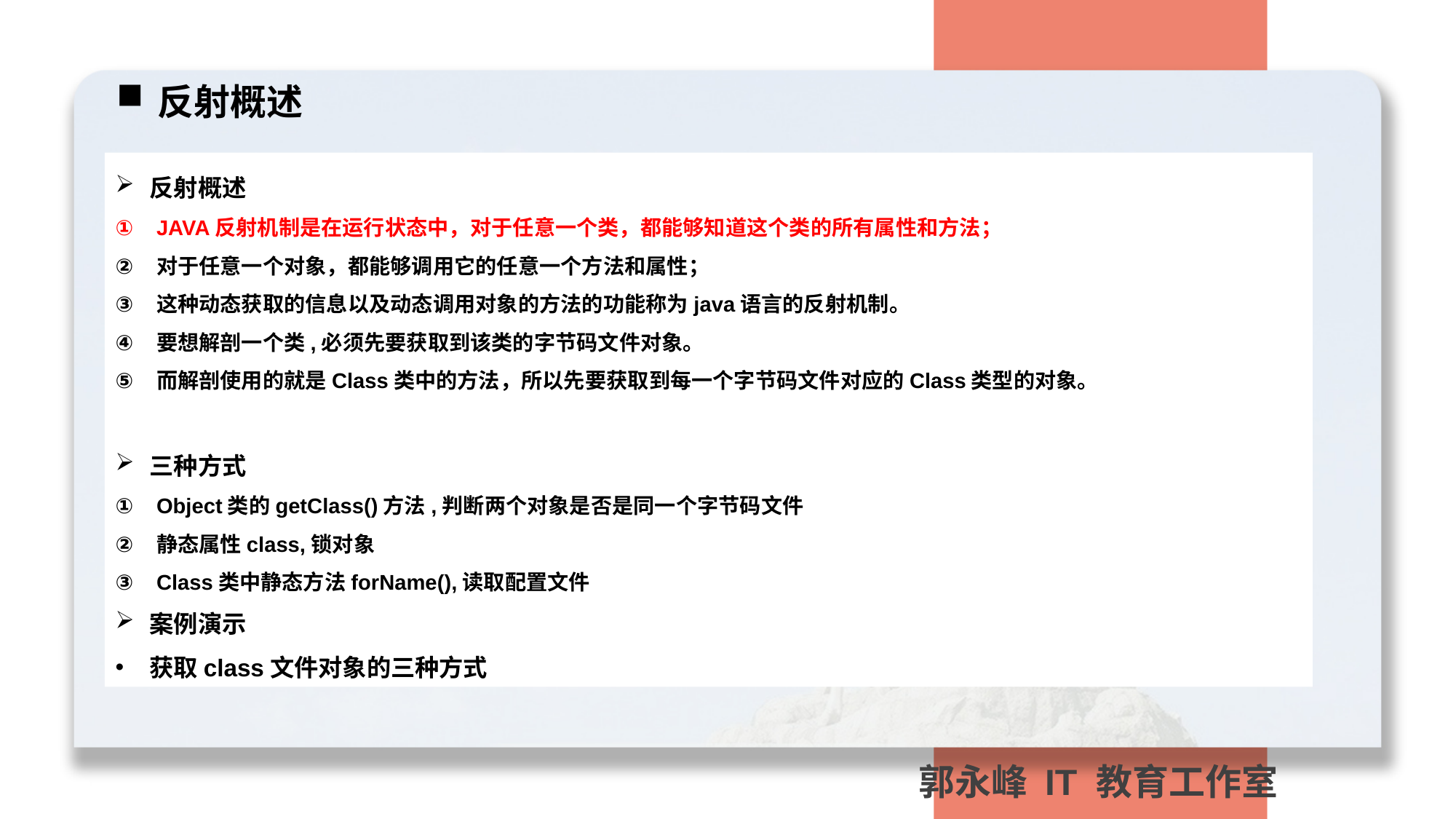

反射概述
反射概述
JAVA反射机制是在运行状态中，对于任意一个类，都能够知道这个类的所有属性和方法；
对于任意一个对象，都能够调用它的任意一个方法和属性；
这种动态获取的信息以及动态调用对象的方法的功能称为java语言的反射机制。
要想解剖一个类,必须先要获取到该类的字节码文件对象。
而解剖使用的就是Class类中的方法，所以先要获取到每一个字节码文件对应的Class类型的对象。

三种方式
Object类的getClass()方法,判断两个对象是否是同一个字节码文件
静态属性class,锁对象
Class类中静态方法forName(),读取配置文件
案例演示
获取class文件对象的三种方式